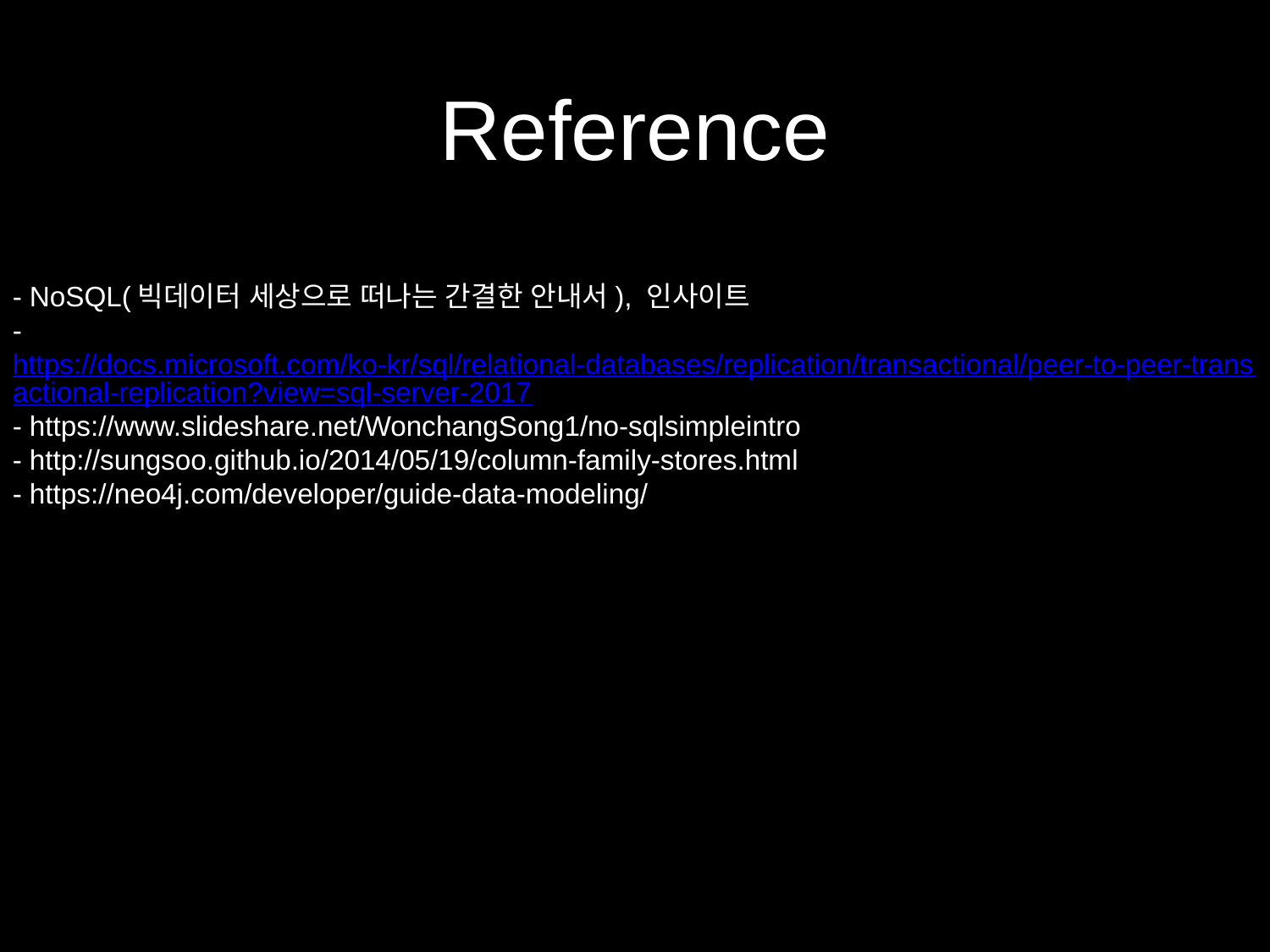

Reference

- NoSQL(빅데이터 세상으로 떠나는 간결한 안내서), 인사이트
- https://docs.microsoft.com/ko-kr/sql/relational-databases/replication/transactional/peer-to-peer-transactional-replication?view=sql-server-2017
- https://www.slideshare.net/WonchangSong1/no-sqlsimpleintro
- http://sungsoo.github.io/2014/05/19/column-family-stores.html
- https://neo4j.com/developer/guide-data-modeling/